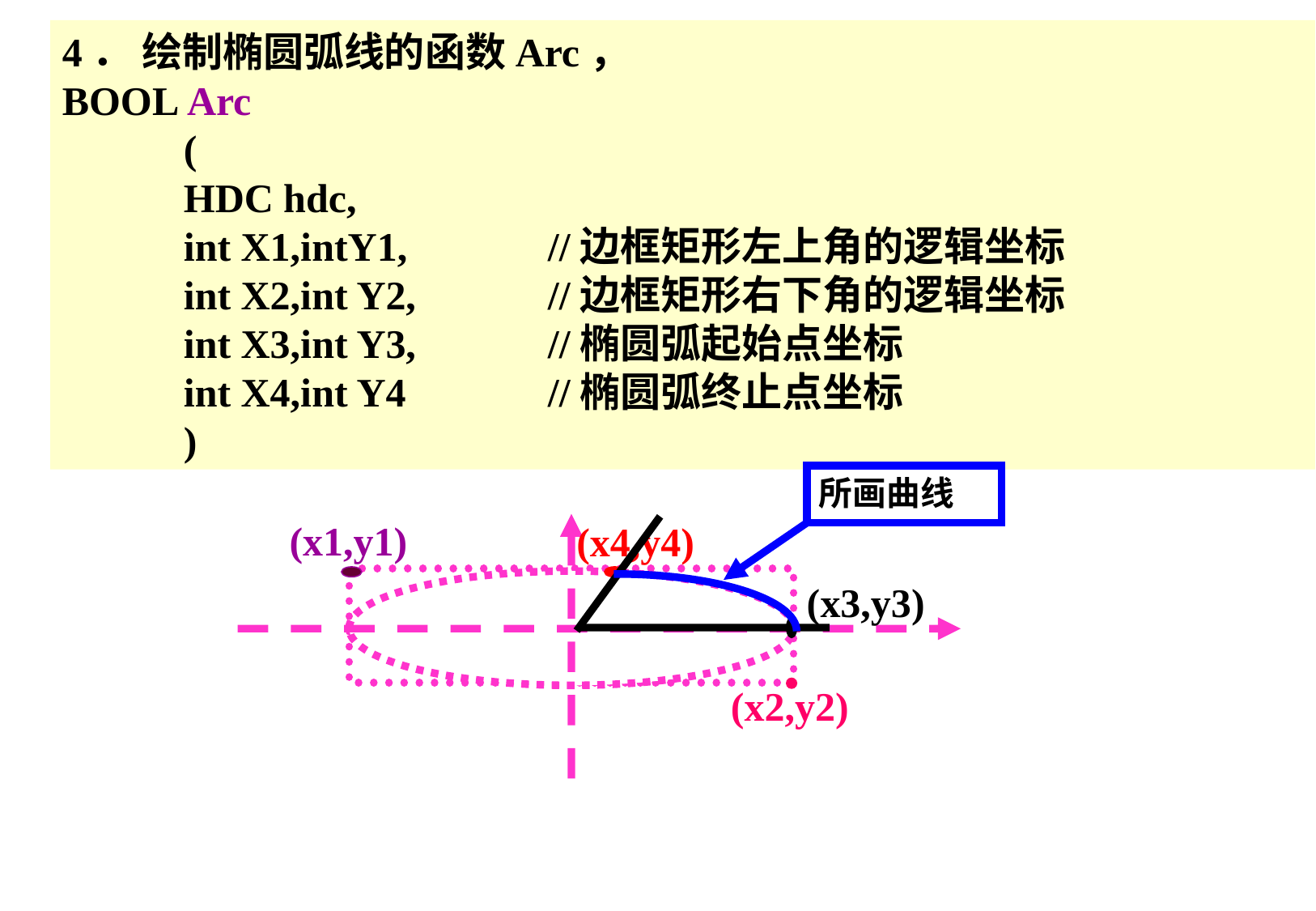

4． 绘制椭圆弧线的函数Arc，
BOOL Arc
(
HDC hdc,
int X1,intY1,		//边框矩形左上角的逻辑坐标
int X2,int Y2,		//边框矩形右下角的逻辑坐标
int X3,int Y3,		//椭圆弧起始点坐标
int X4,int Y4		//椭圆弧终止点坐标
)
所画曲线

(x1,y1)
(x4,y4)

(x3,y3)

(x2,y2)